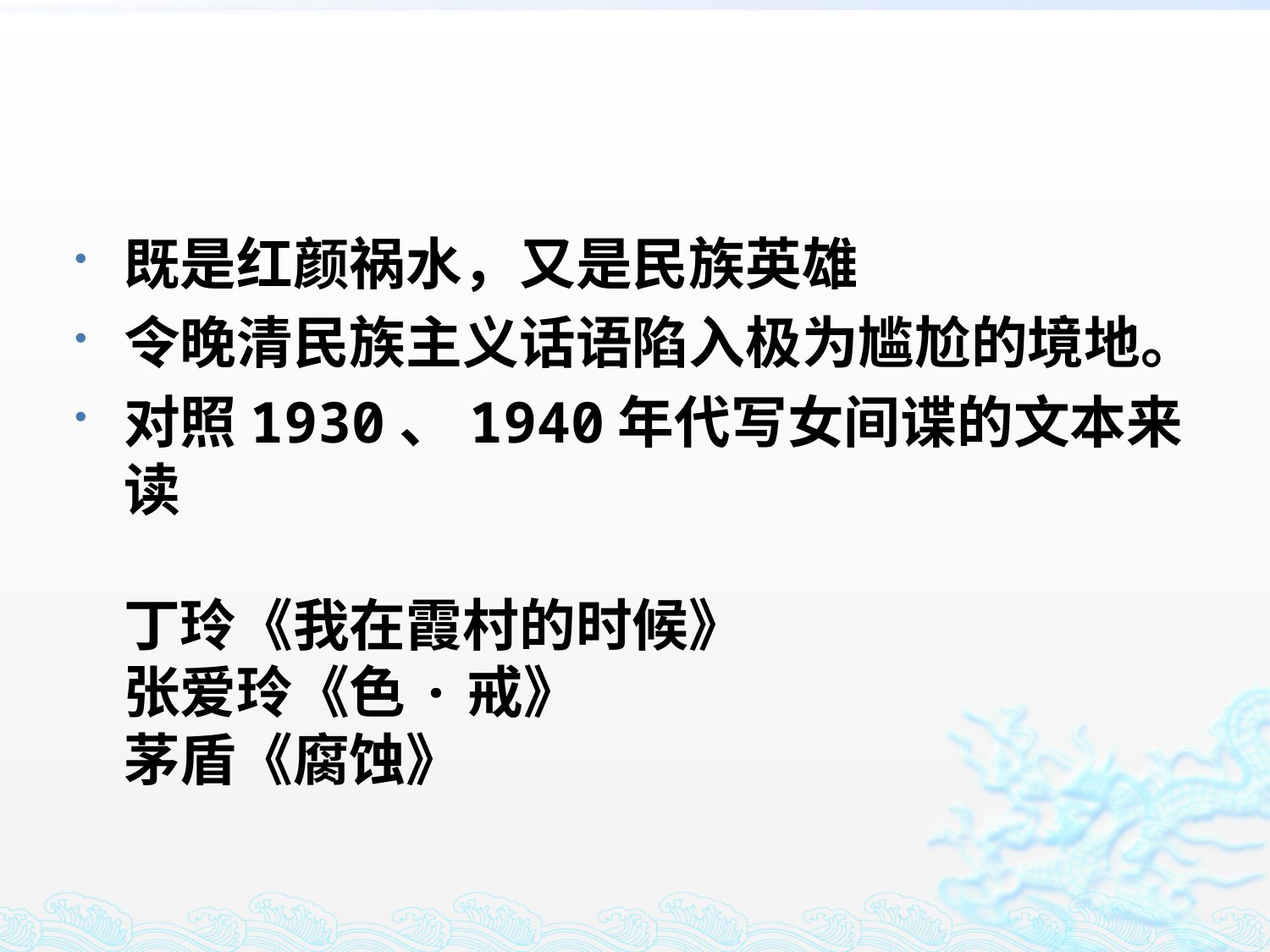

#
既是红颜祸水，又是民族英雄
令晚清民族主义话语陷入极为尴尬的境地。
对照1930、1940年代写女间谍的文本来读
丁玲《我在霞村的时候》
张爱玲《色·戒》
茅盾《腐蚀》